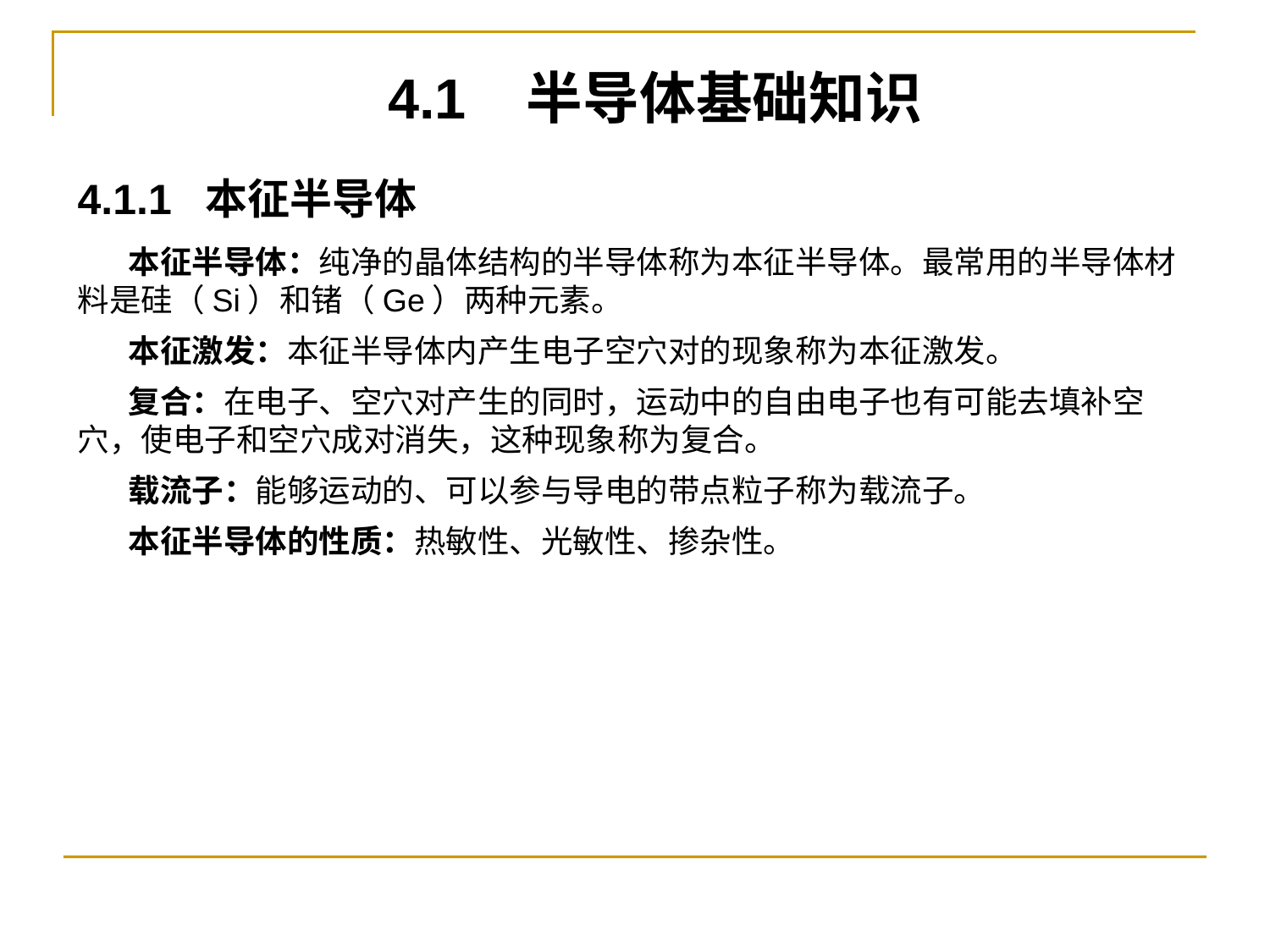

4.1   半导体基础知识
4.1.1  本征半导体
      本征半导体：纯净的晶体结构的半导体称为本征半导体。最常用的半导体材料是硅（Si）和锗（Ge）两种元素。
      本征激发：本征半导体内产生电子空穴对的现象称为本征激发。
      复合：在电子、空穴对产生的同时，运动中的自由电子也有可能去填补空穴，使电子和空穴成对消失，这种现象称为复合。
      载流子：能够运动的、可以参与导电的带点粒子称为载流子。
      本征半导体的性质：热敏性、光敏性、掺杂性。